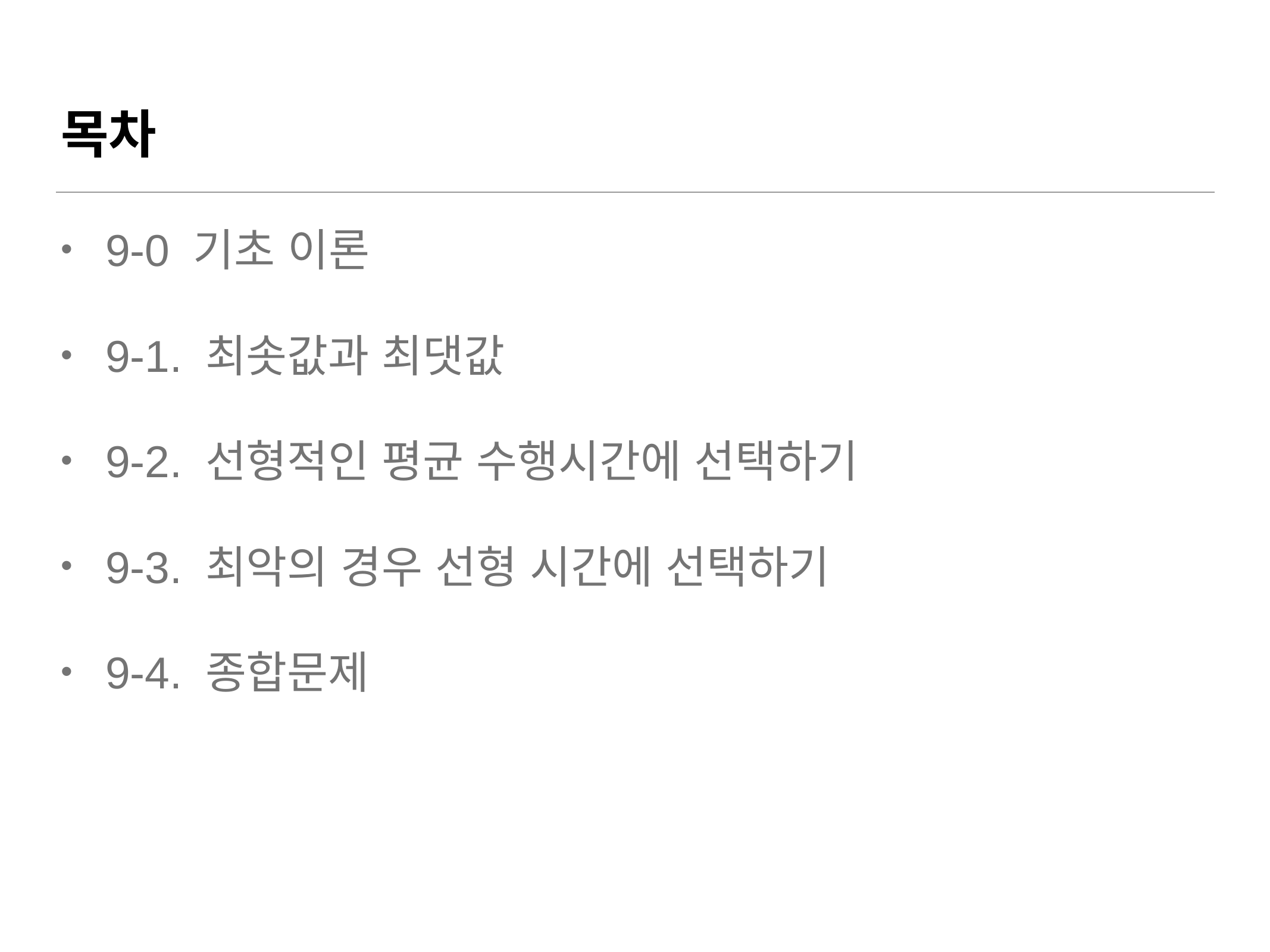

# 목차
9-0 기초 이론
9-1. 최솟값과 최댓값
9-2. 선형적인 평균 수행시간에 선택하기
9-3. 최악의 경우 선형 시간에 선택하기
9-4. 종합문제